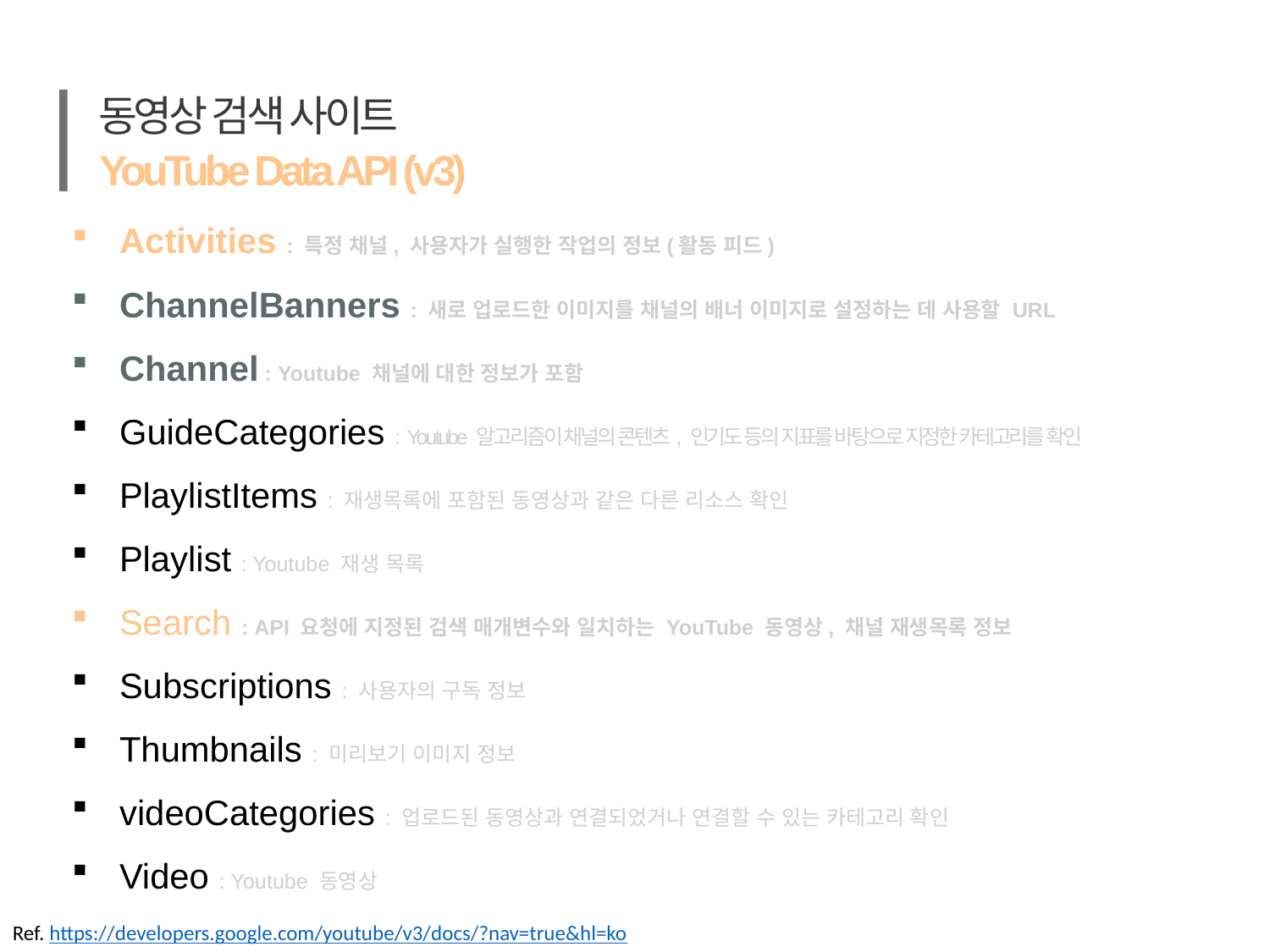

동영상 검색 사이트

YouTube Data API (v3)
Activities : 특정 채널, 사용자가 실행한 작업의 정보(활동 피드)
ChannelBanners : 새로 업로드한 이미지를 채널의 배너 이미지로 설정하는 데 사용할 URL
Channel : Youtube 채널에 대한 정보가 포함
GuideCategories : Youtube 알고리즘이 채널의 콘텐츠, 인기도 등의 지표를 바탕으로 지정한 카테고리를 확인
PlaylistItems : 재생목록에 포함된 동영상과 같은 다른 리소스 확인
Playlist : Youtube 재생 목록
Search : API 요청에 지정된 검색 매개변수와 일치하는 YouTube 동영상, 채널 재생목록 정보
Subscriptions : 사용자의 구독 정보
Thumbnails : 미리보기 이미지 정보
videoCategories : 업로드된 동영상과 연결되었거나 연결할 수 있는 카테고리 확인
Video : Youtube 동영상

Ref. https://developers.google.com/youtube/v3/docs/?nav=true&hl=ko